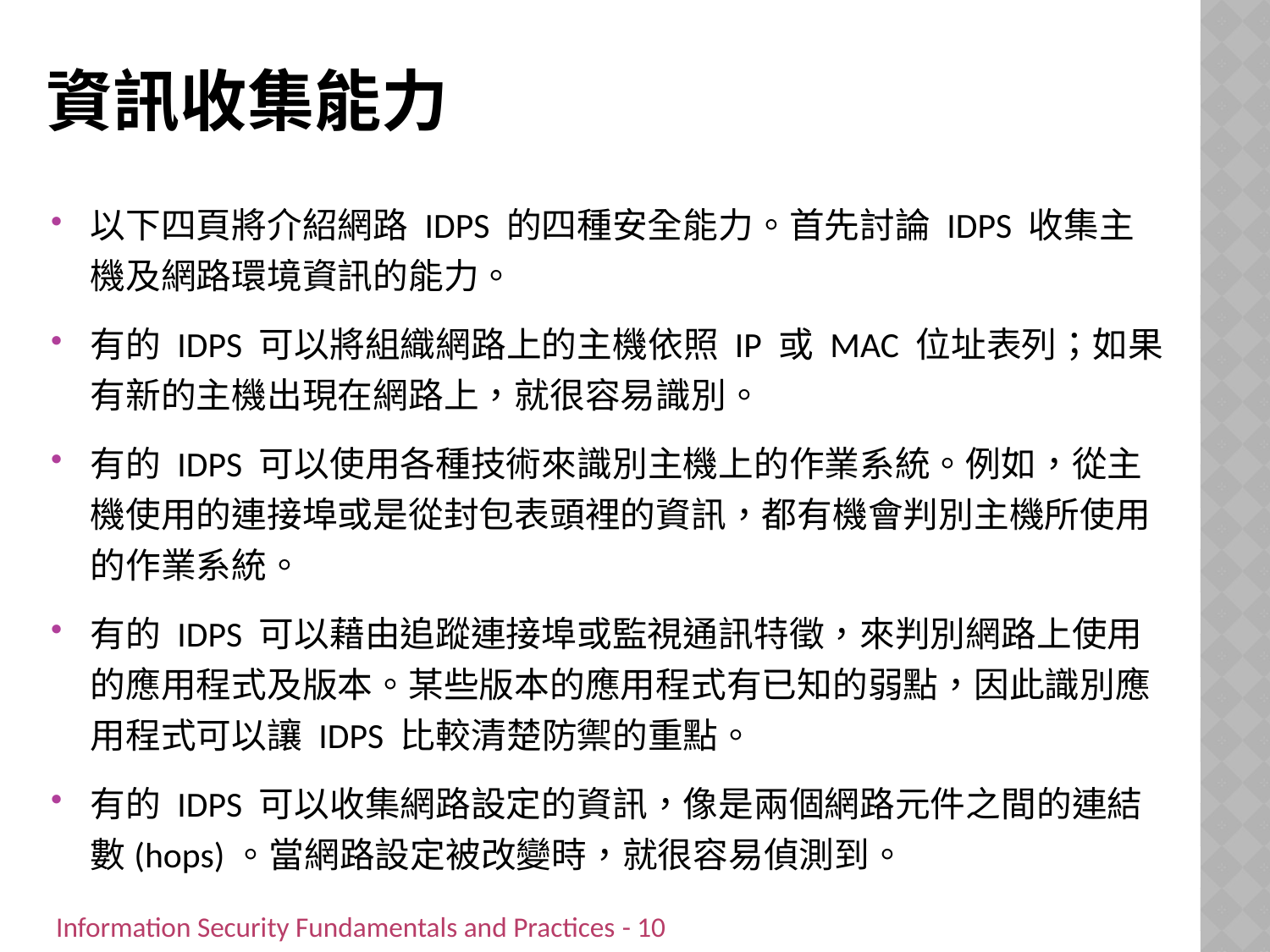

# 資訊收集能力
以下四頁將介紹網路 IDPS 的四種安全能力。首先討論 IDPS 收集主機及網路環境資訊的能力。
有的 IDPS 可以將組織網路上的主機依照 IP 或 MAC 位址表列；如果有新的主機出現在網路上，就很容易識別。
有的 IDPS 可以使用各種技術來識別主機上的作業系統。例如，從主機使用的連接埠或是從封包表頭裡的資訊，都有機會判別主機所使用的作業系統。
有的 IDPS 可以藉由追蹤連接埠或監視通訊特徵，來判別網路上使用的應用程式及版本。某些版本的應用程式有已知的弱點，因此識別應用程式可以讓 IDPS 比較清楚防禦的重點。
有的 IDPS 可以收集網路設定的資訊，像是兩個網路元件之間的連結數(hops)。當網路設定被改變時，就很容易偵測到。